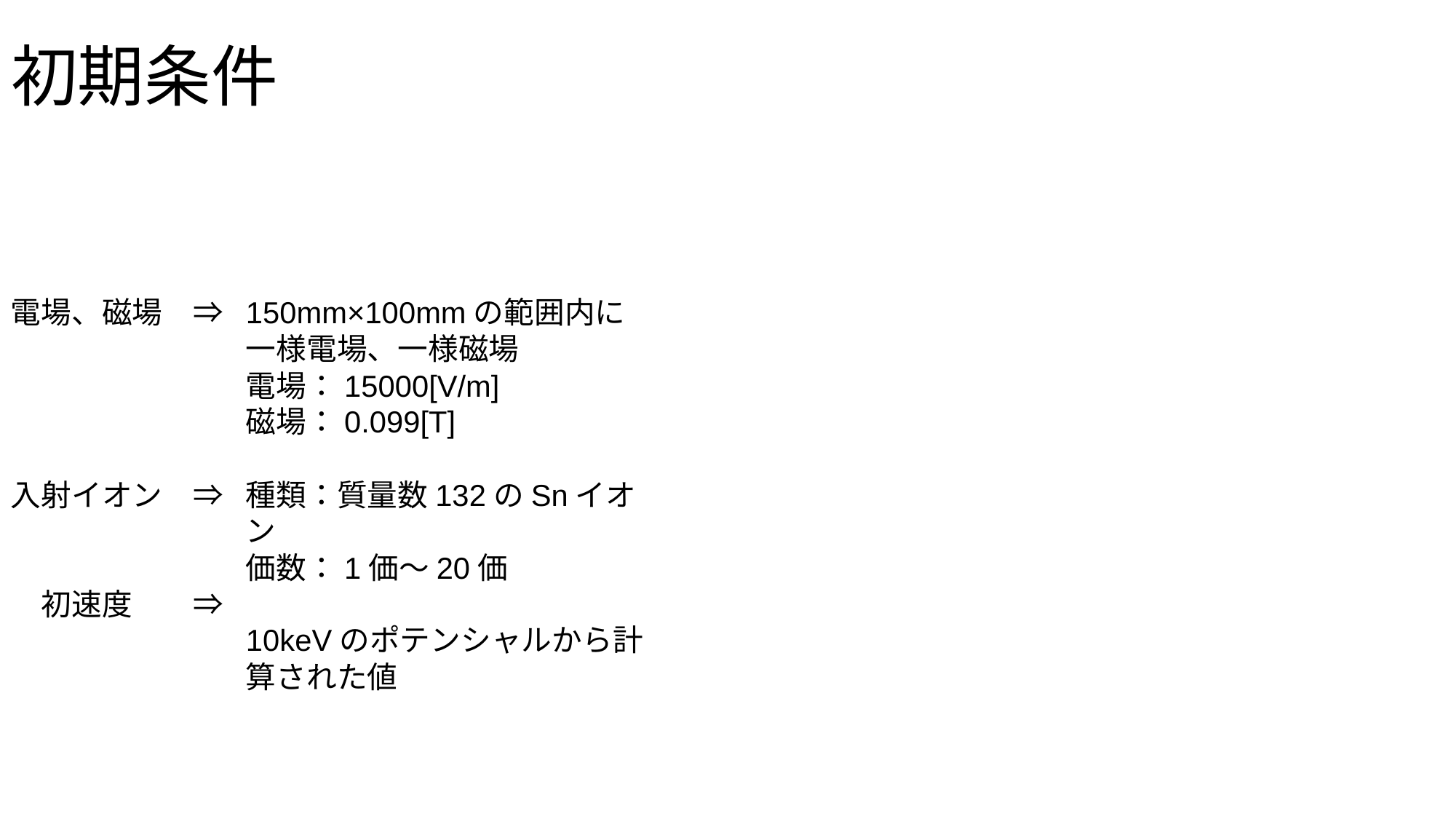

# 初期条件
電場、磁場　⇒

入射イオン　⇒

　初速度　　⇒
150mm×100mmの範囲内に一様電場、一様磁場
電場：15000[V/m]
磁場：0.099[T]

種類：質量数132のSnイオン
価数：1価～20価

10keVのポテンシャルから計算された値